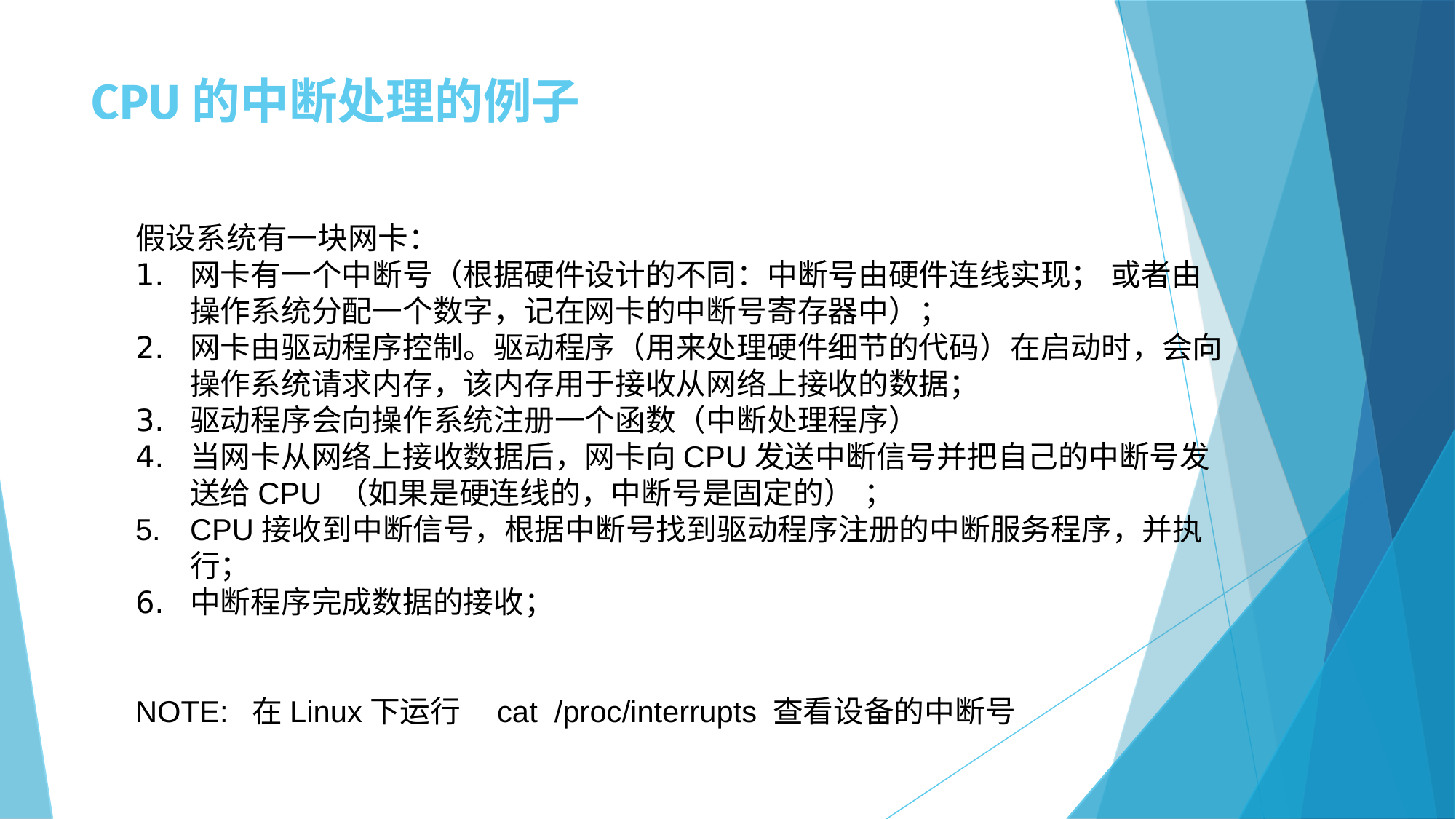

CPU的中断处理的例子
假设系统有一块网卡：
网卡有一个中断号（根据硬件设计的不同：中断号由硬件连线实现； 或者由操作系统分配一个数字，记在网卡的中断号寄存器中）；
网卡由驱动程序控制。驱动程序（用来处理硬件细节的代码）在启动时，会向操作系统请求内存，该内存用于接收从网络上接收的数据；
驱动程序会向操作系统注册一个函数（中断处理程序）
当网卡从网络上接收数据后，网卡向CPU发送中断信号并把自己的中断号发送给CPU （如果是硬连线的，中断号是固定的） ；
CPU接收到中断信号，根据中断号找到驱动程序注册的中断服务程序，并执行；
中断程序完成数据的接收；

NOTE:  在Linux下运行   cat  /proc/interrupts 查看设备的中断号